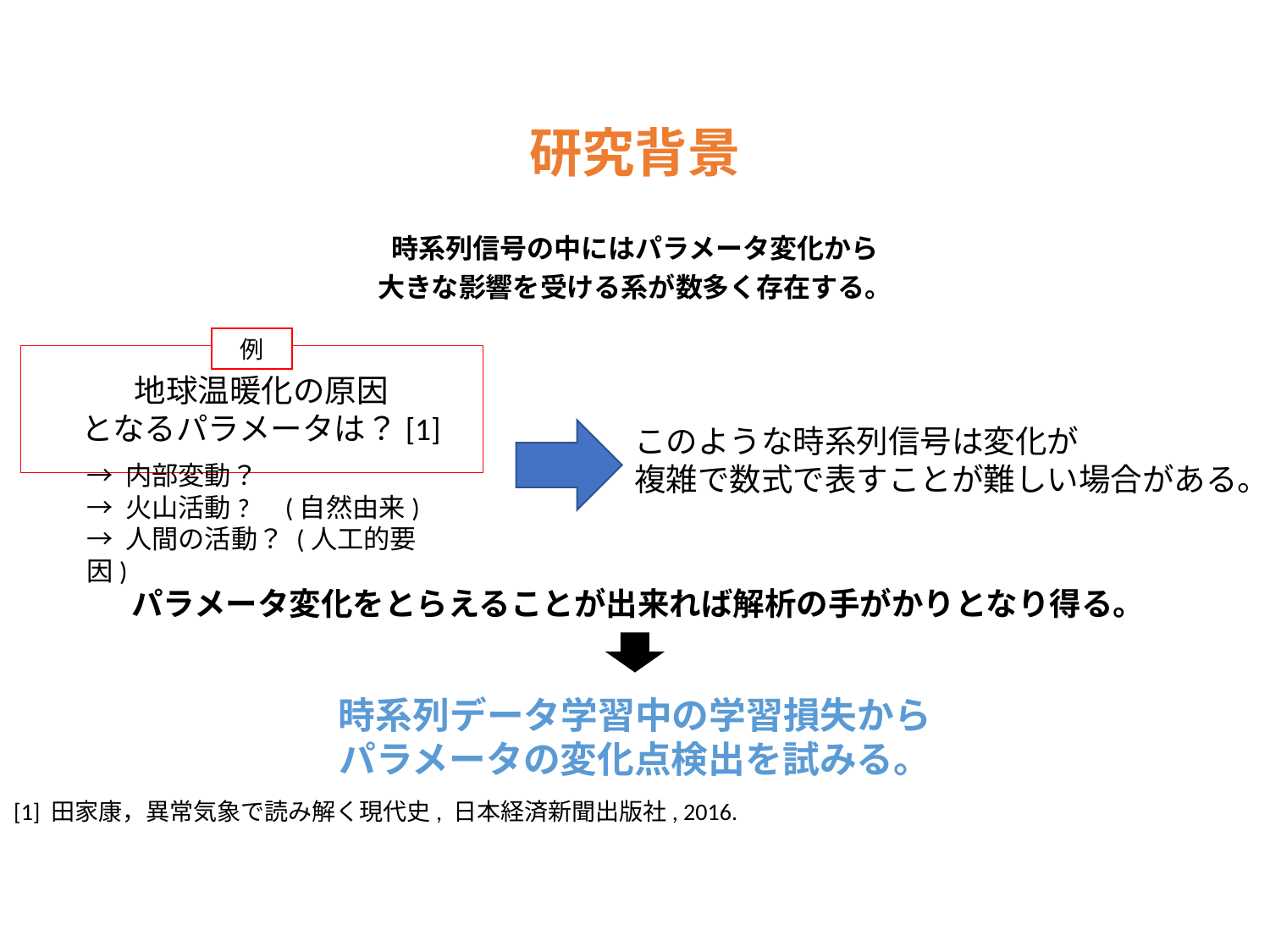

# 研究背景
時系列信号の中にはパラメータ変化から
大きな影響を受ける系が数多く存在する。
例

地球温暖化の原因
となるパラメータは？[1]
→ 内部変動？
→ 火山活動?      (自然由来)
→ 人間の活動？ (人工的要因)
このような時系列信号は変化が
複雑で数式で表すことが難しい場合がある。

パラメータ変化をとらえることが出来れば解析の手がかりとなり得る。

時系列データ学習中の学習損失から
パラメータの変化点検出を試みる。
[1] 田家康，異常気象で読み解く現代史, 日本経済新聞出版社, 2016.